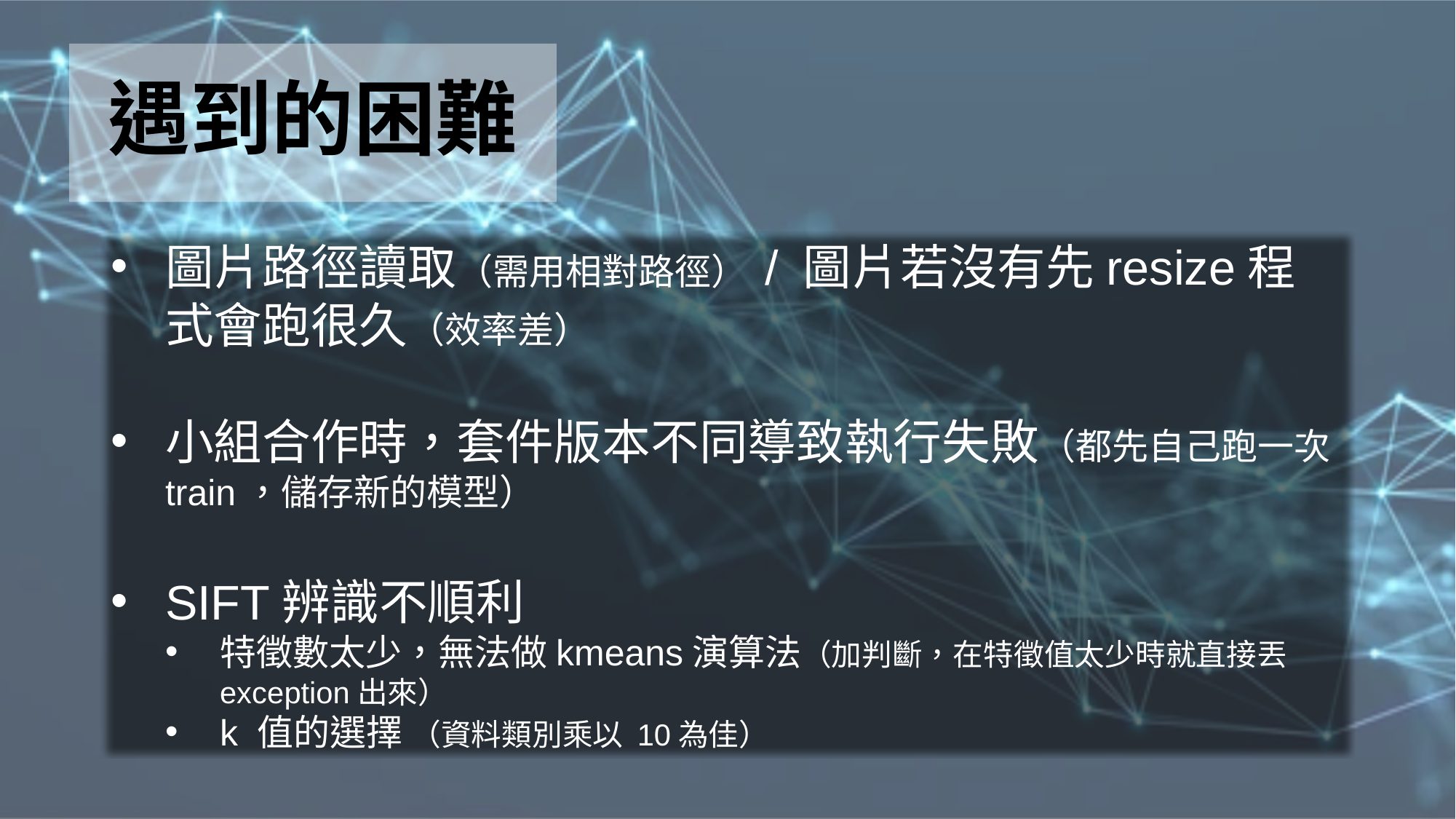

# 遇到的困難
圖片路徑讀取（需用相對路徑） / 圖片若沒有先resize程式會跑很久（效率差）

小組合作時，套件版本不同導致執行失敗（都先自己跑一次train，儲存新的模型）

SIFT辨識不順利
特徵數太少，無法做kmeans演算法（加判斷，在特徵值太少時就直接丟exception出來）
k 值的選擇 （資料類別乘以 10為佳）